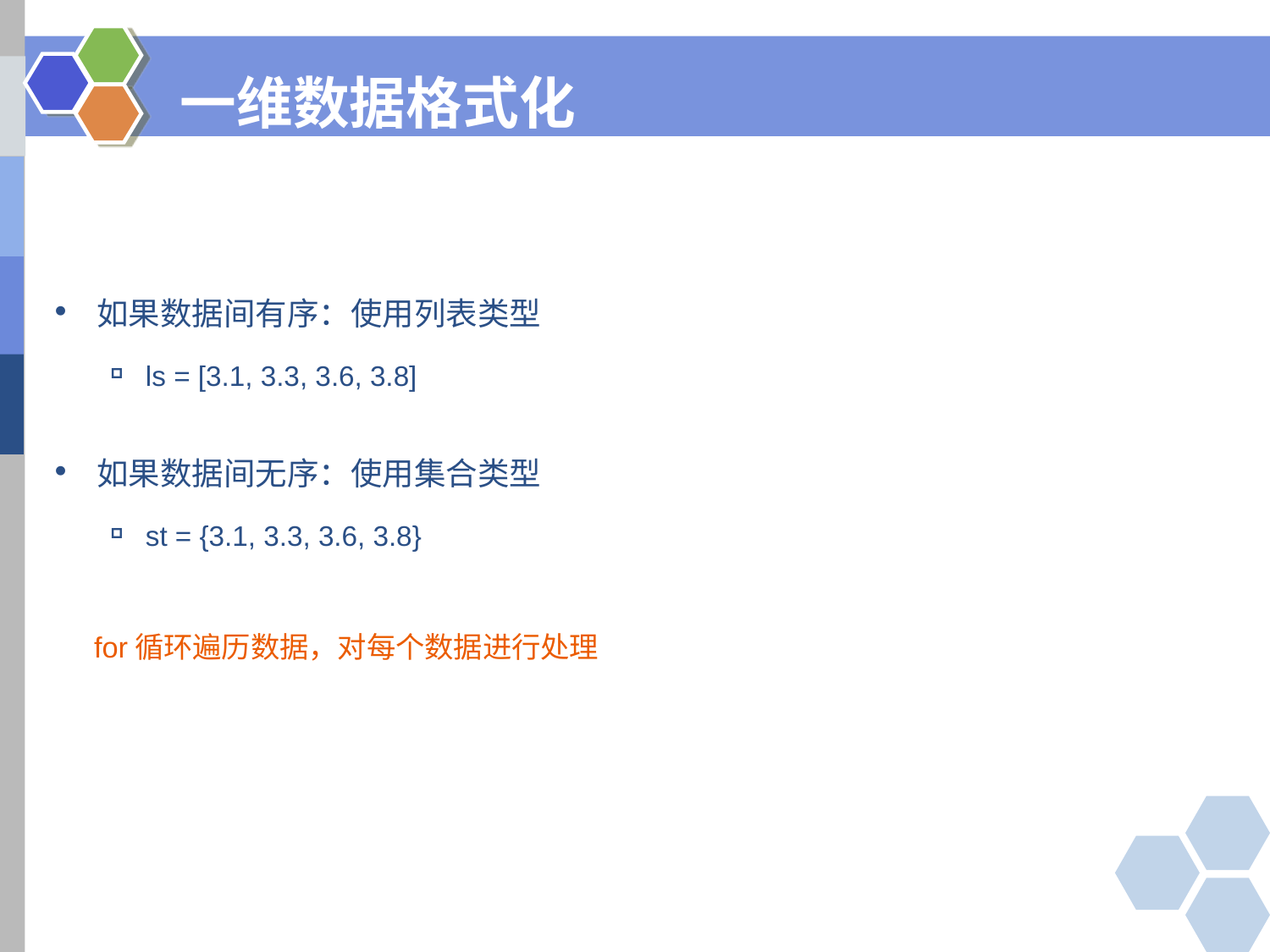

# 一维数据格式化
如果数据间有序：使用列表类型
ls = [3.1, 3.3, 3.6, 3.8]
如果数据间无序：使用集合类型
st = {3.1, 3.3, 3.6, 3.8}

for循环遍历数据，对每个数据进行处理